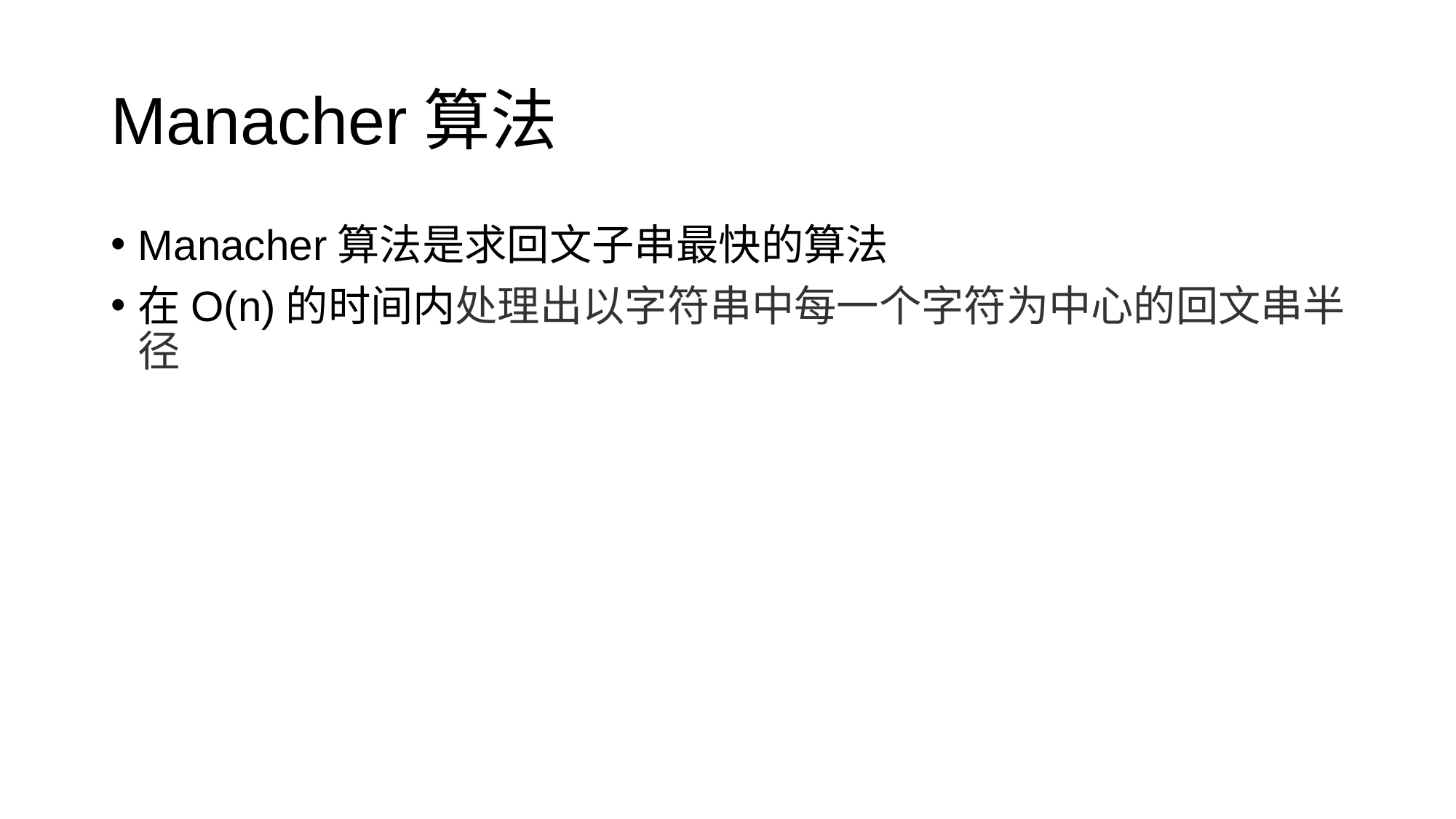

# Manacher算法
Manacher算法是求回文子串最快的算法
在O(n)的时间内处理出以字符串中每一个字符为中心的回文串半径